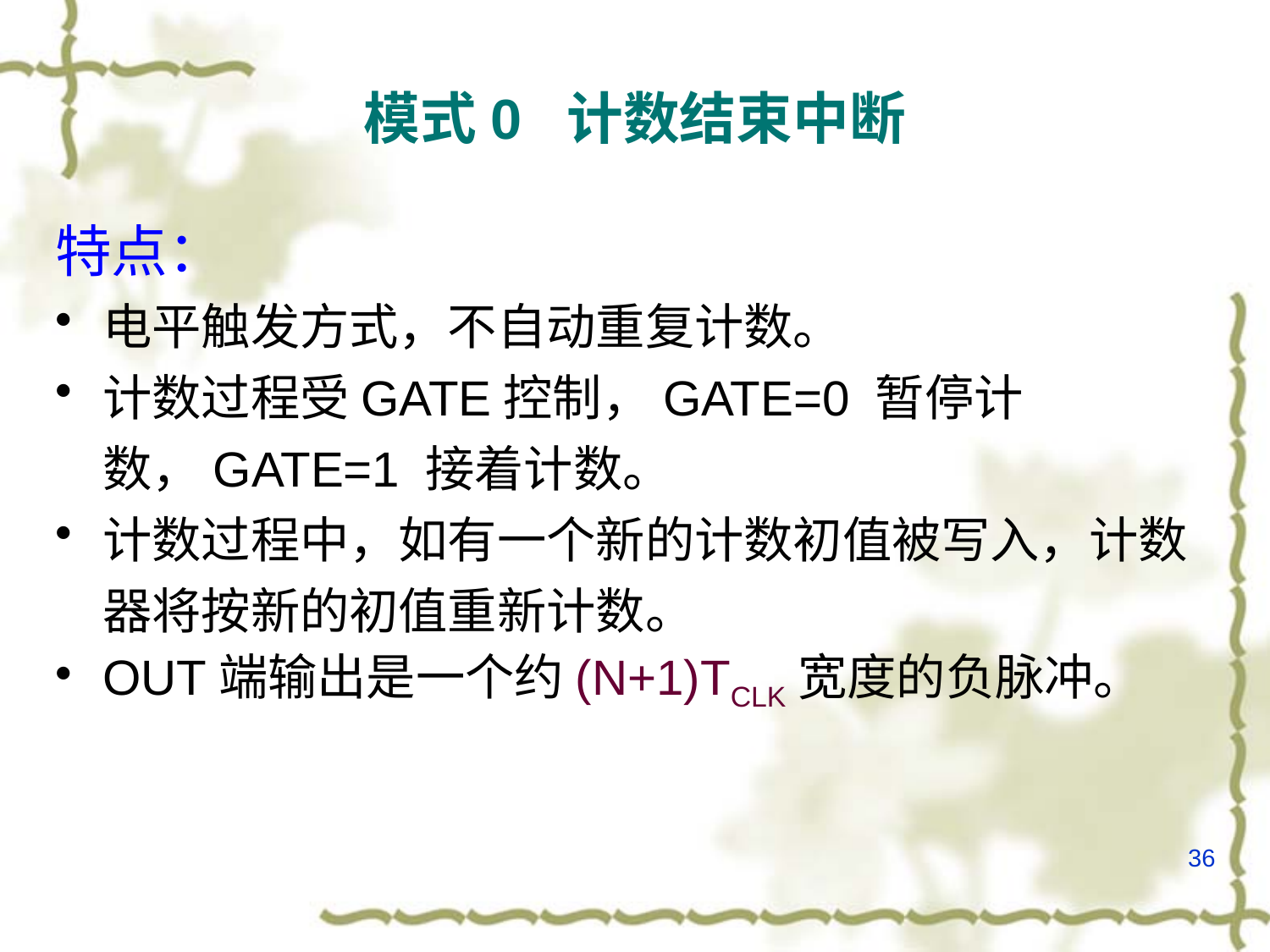

# 模式0  计数结束中断
特点：
电平触发方式，不自动重复计数。
计数过程受GATE控制，GATE=0 暂停计数，GATE=1 接着计数。
计数过程中，如有一个新的计数初值被写入，计数器将按新的初值重新计数。
OUT端输出是一个约(N+1)TCLK宽度的负脉冲。

36